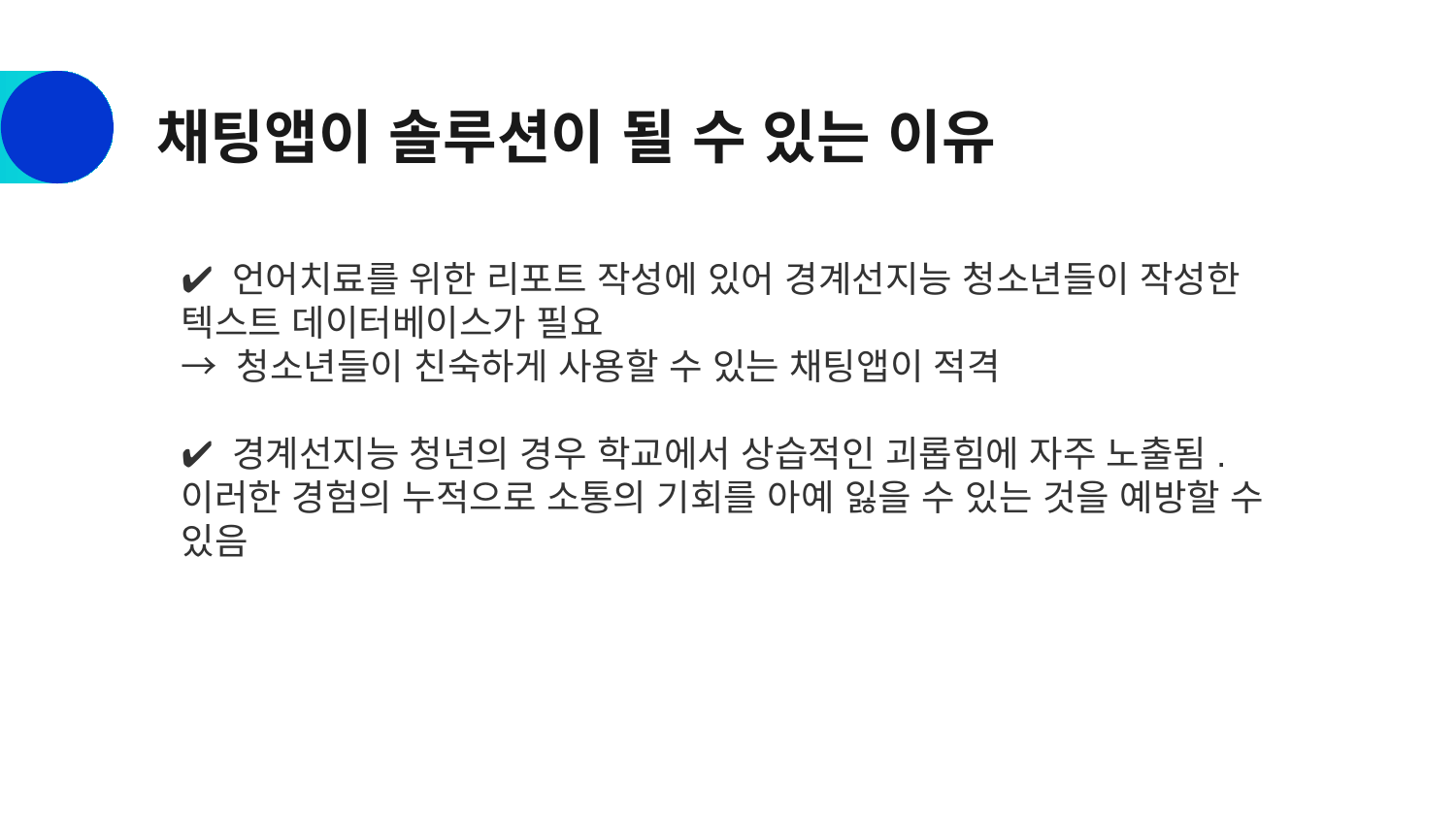

# 채팅앱이 솔루션이 될 수 있는 이유
✔ 언어치료를 위한 리포트 작성에 있어 경계선지능 청소년들이 작성한 텍스트 데이터베이스가 필요
→ 청소년들이 친숙하게 사용할 수 있는 채팅앱이 적격

✔ 경계선지능 청년의 경우 학교에서 상습적인 괴롭힘에 자주 노출됨. 이러한 경험의 누적으로 소통의 기회를 아예 잃을 수 있는 것을 예방할 수 있음